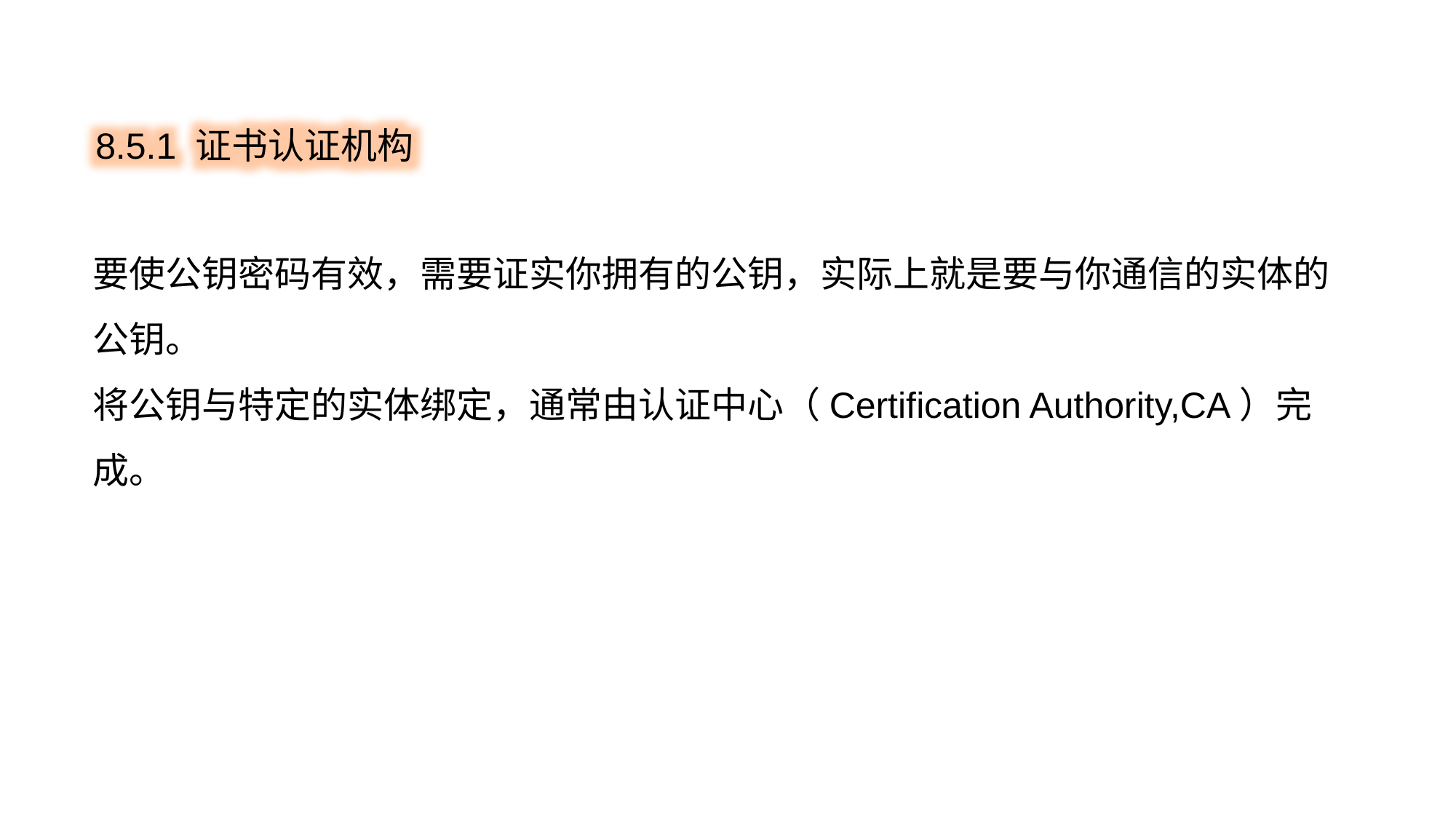

8.5.1 证书认证机构
要使公钥密码有效，需要证实你拥有的公钥，实际上就是要与你通信的实体的公钥。
将公钥与特定的实体绑定，通常由认证中心（Certification Authority,CA）完成。